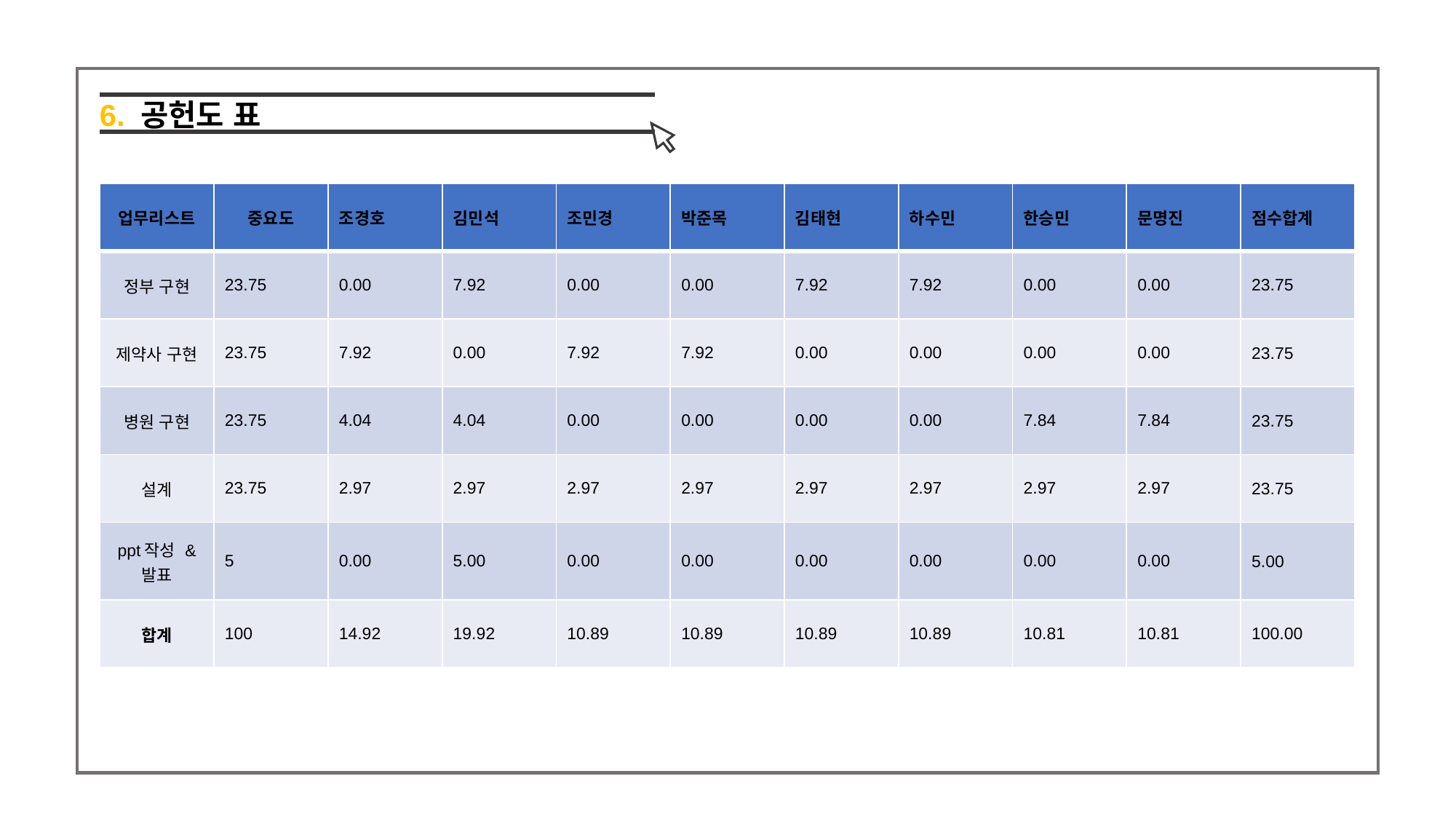

6. 공헌도 표

| 업무리스트 | 중요도 | 조경호 | 김민석 | 조민경 | 박준목 | 김태현 | 하수민 | 한승민 | 문명진 | 점수합계 |
| --- | --- | --- | --- | --- | --- | --- | --- | --- | --- | --- |
| 정부 구현 | 23.75 | 0.00 | 7.92 | 0.00 | 0.00 | 7.92 | 7.92 | 0.00 | 0.00 | 23.75 |
| 제약사 구현 | 23.75 | 7.92 | 0.00 | 7.92 | 7.92 | 0.00 | 0.00 | 0.00 | 0.00 | 23.75 |
| 병원 구현 | 23.75 | 4.04 | 4.04 | 0.00 | 0.00 | 0.00 | 0.00 | 7.84 | 7.84 | 23.75 |
| 설계 | 23.75 | 2.97 | 2.97 | 2.97 | 2.97 | 2.97 | 2.97 | 2.97 | 2.97 | 23.75 |
| ppt작성 & 발표 | 5 | 0.00 | 5.00 | 0.00 | 0.00 | 0.00 | 0.00 | 0.00 | 0.00 | 5.00 |
| 합계 | 100 | 14.92 | 19.92 | 10.89 | 10.89 | 10.89 | 10.89 | 10.81 | 10.81 | 100.00 |